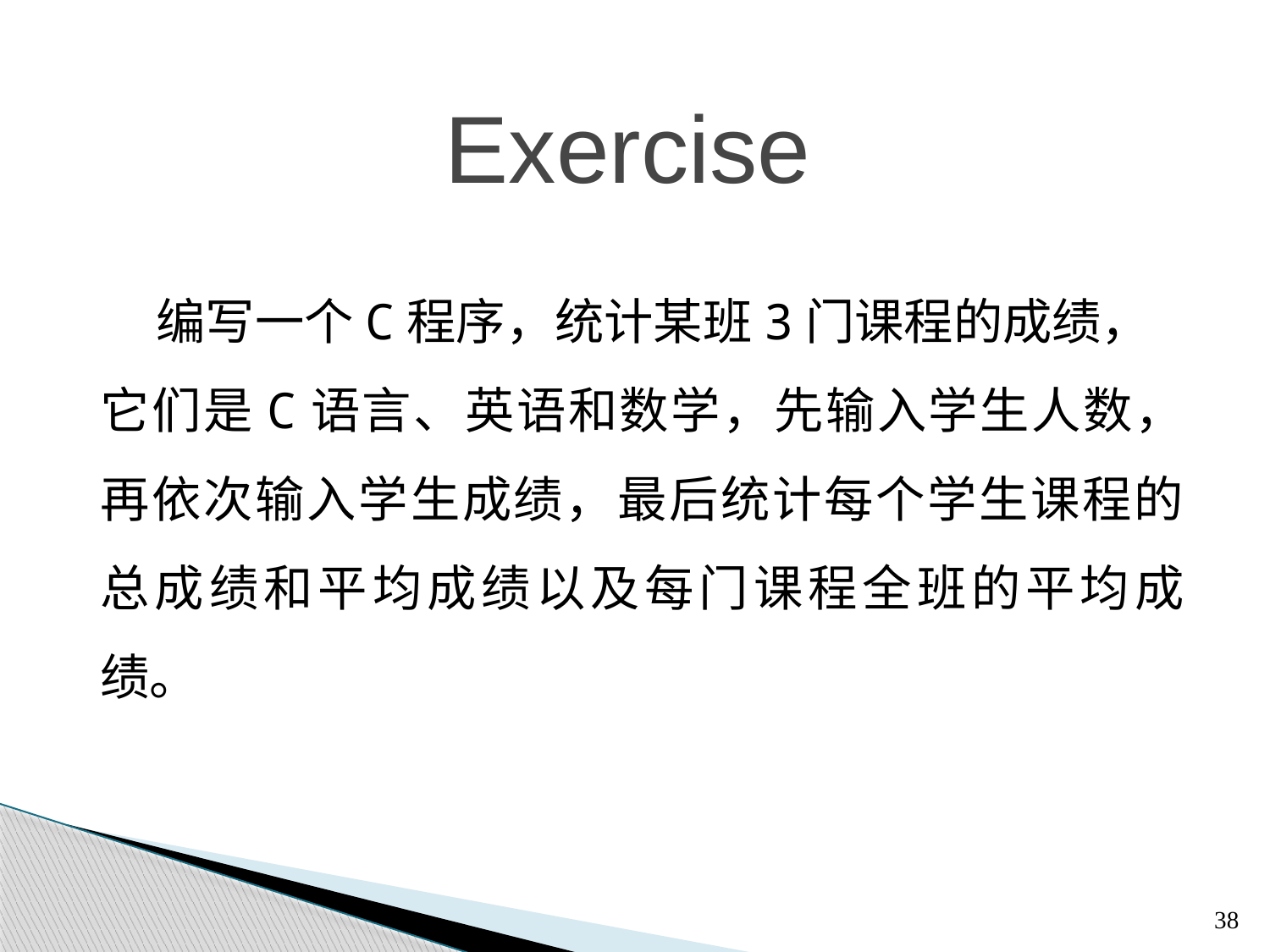

Exercise
    编写一个C程序，统计某班3门课程的成绩，
它们是C语言、英语和数学，先输入学生人数，再依次输入学生成绩，最后统计每个学生课程的总成绩和平均成绩以及每门课程全班的平均成绩。
38